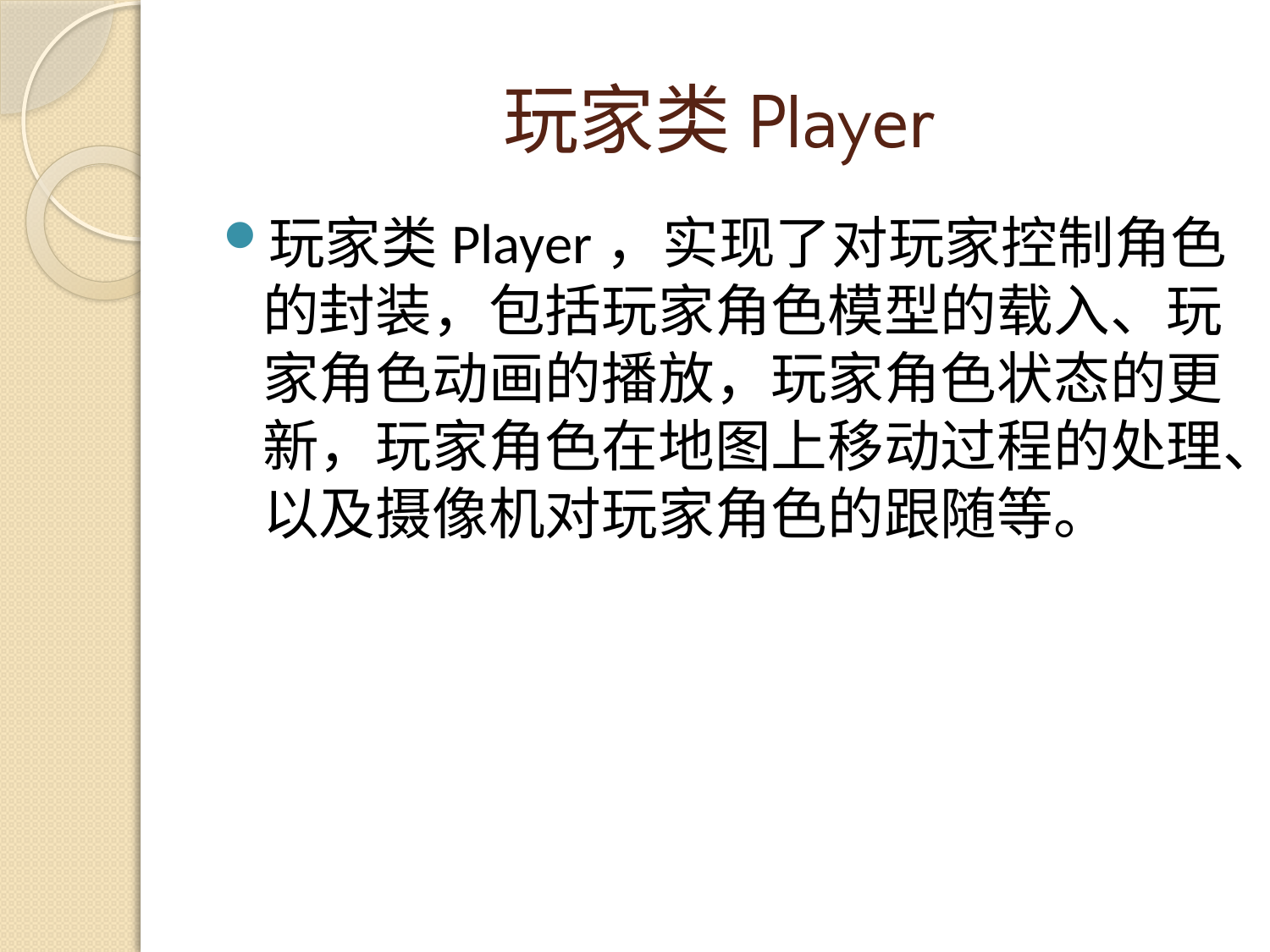

# 玩家类Player
玩家类Player，实现了对玩家控制角色的封装，包括玩家角色模型的载入、玩家角色动画的播放，玩家角色状态的更新，玩家角色在地图上移动过程的处理、以及摄像机对玩家角色的跟随等。